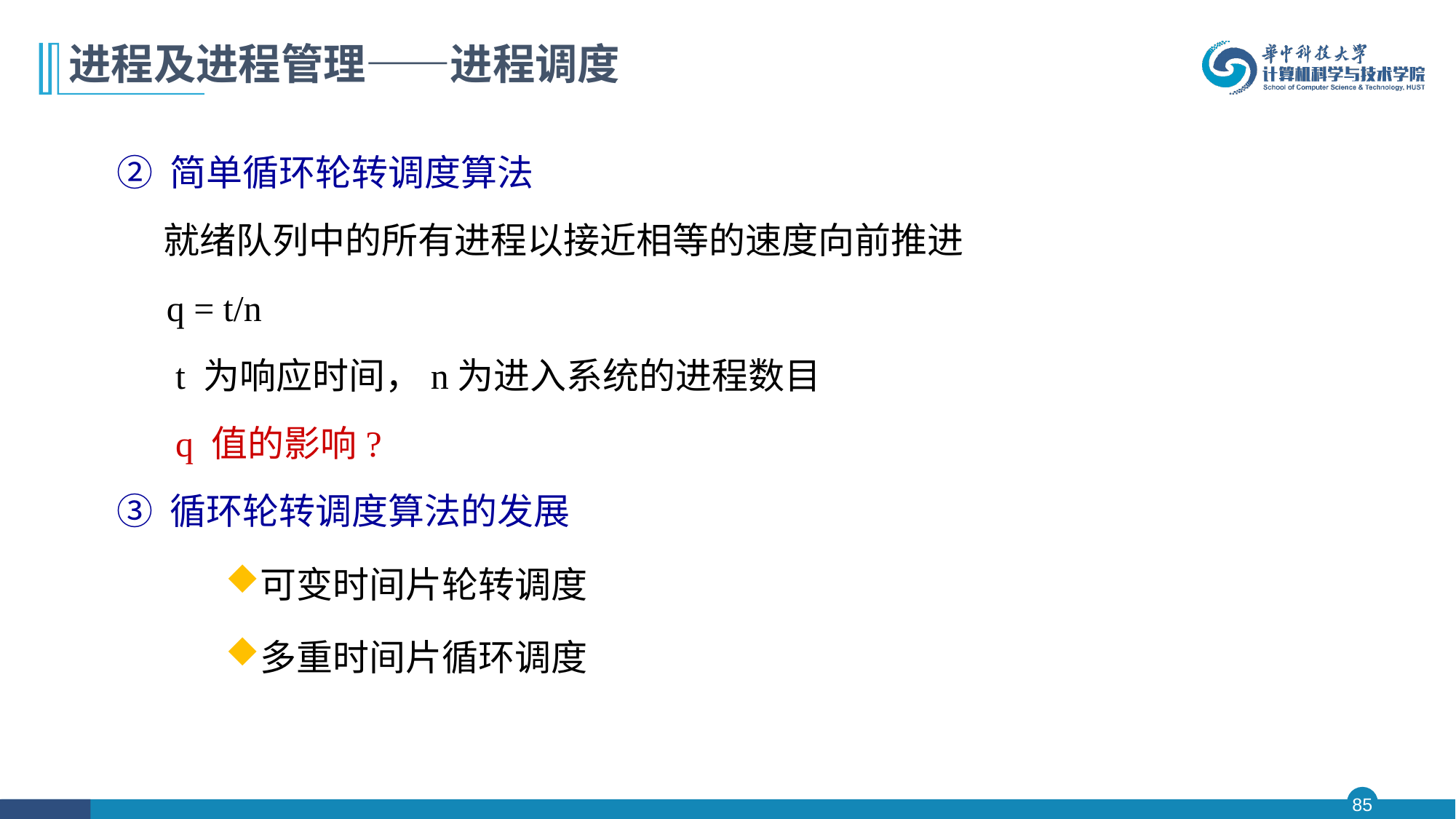

# 进程及进程管理——进程调度
② 简单循环轮转调度算法
             就绪队列中的所有进程以接近相等的速度向前推进
             q = t/n
              t 为响应时间，n为进入系统的进程数目
              q 值的影响?
③ 循环轮转调度算法的发展
可变时间片轮转调度
多重时间片循环调度